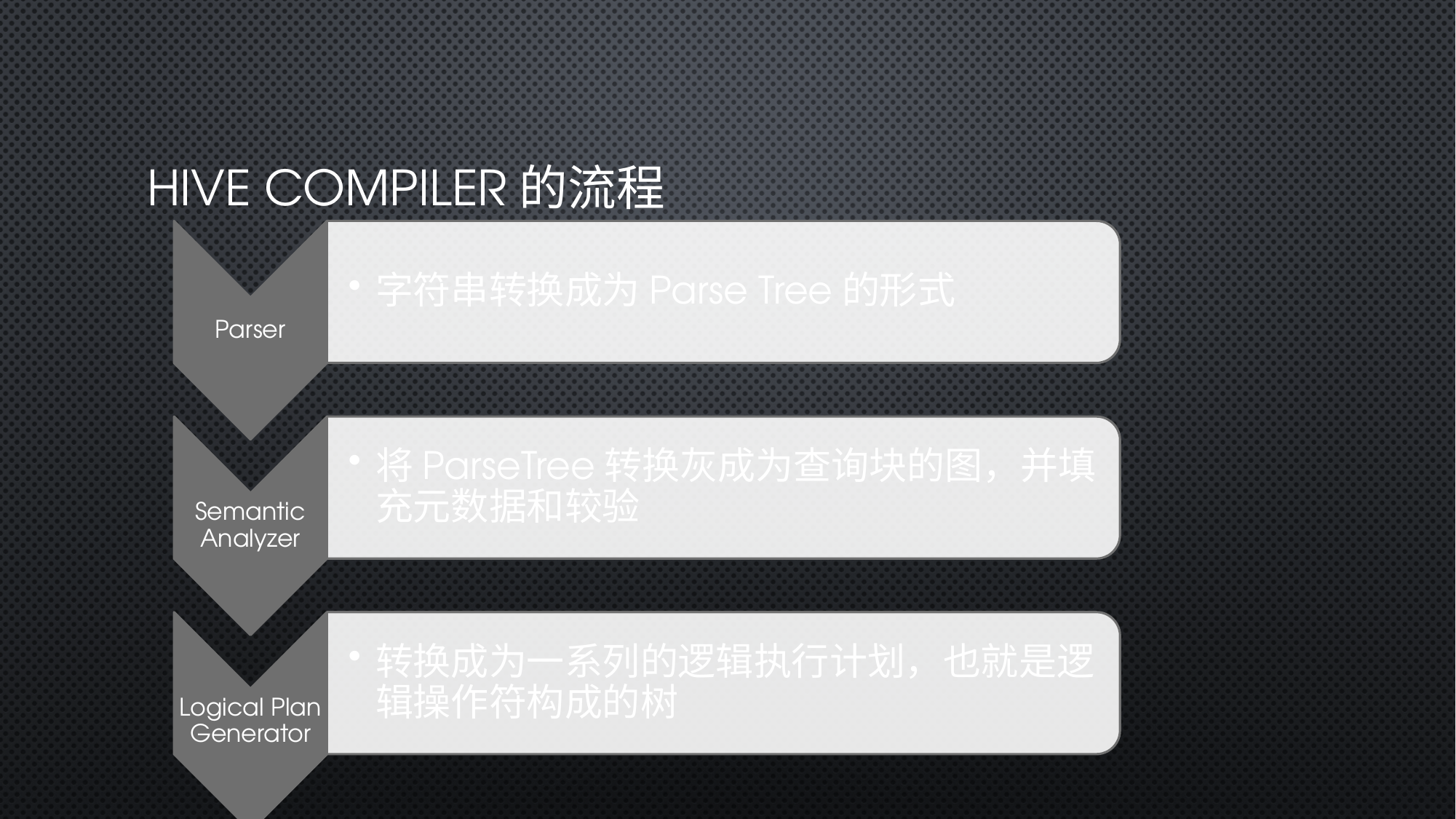

# Hive Compiler的流程
Parser
字符串转换成为Parse Tree的形式
Semantic Analyzer
将ParseTree转换灰成为查询块的图，并填充元数据和较验
Logical Plan Generator
转换成为一系列的逻辑执行计划，也就是逻辑操作符构成的树